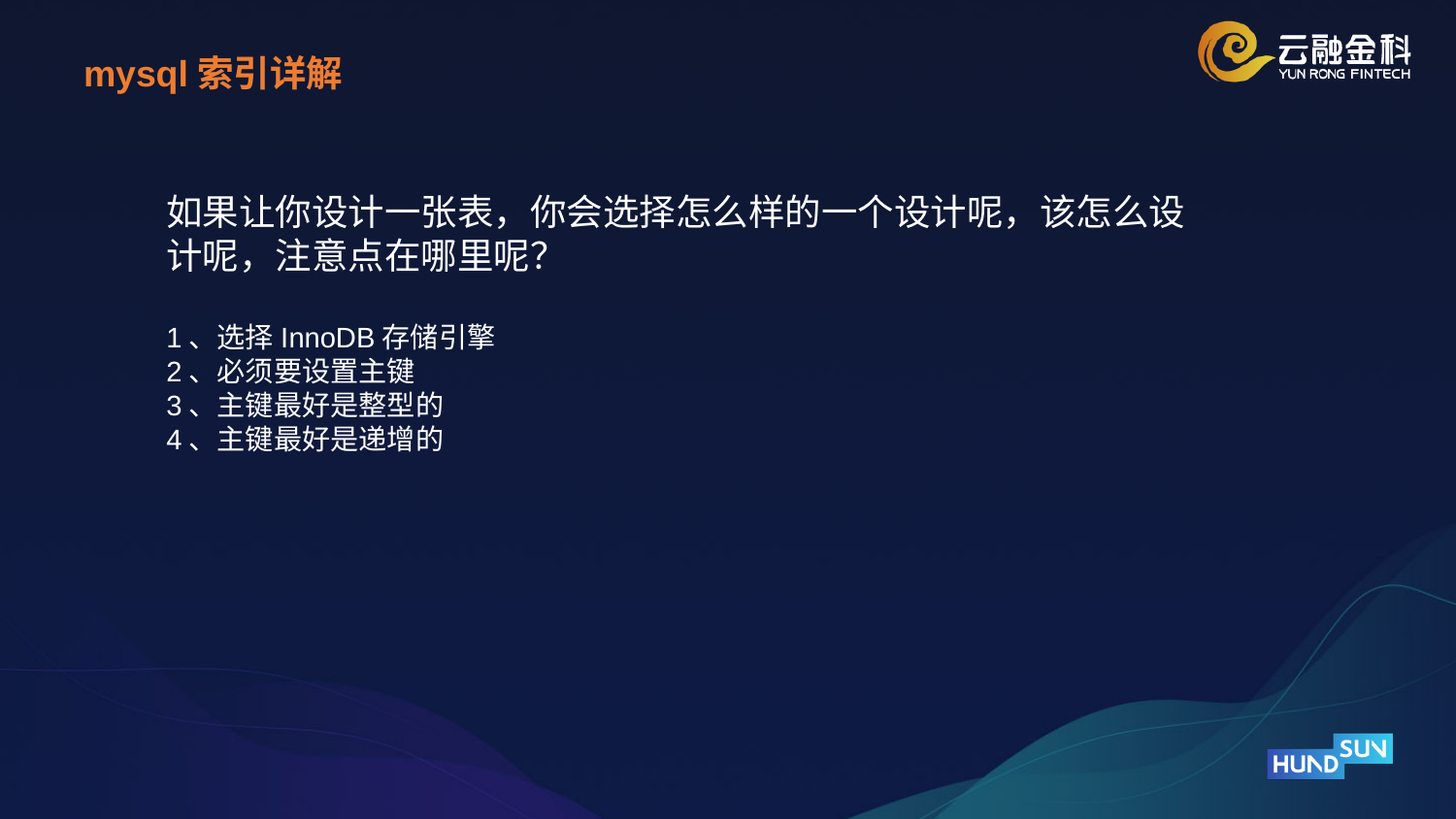

mysql索引详解
如果让你设计一张表，你会选择怎么样的一个设计呢，该怎么设计呢，注意点在哪里呢？

1、选择InnoDB存储引擎
2、必须要设置主键
3、主键最好是整型的
4、主键最好是递增的